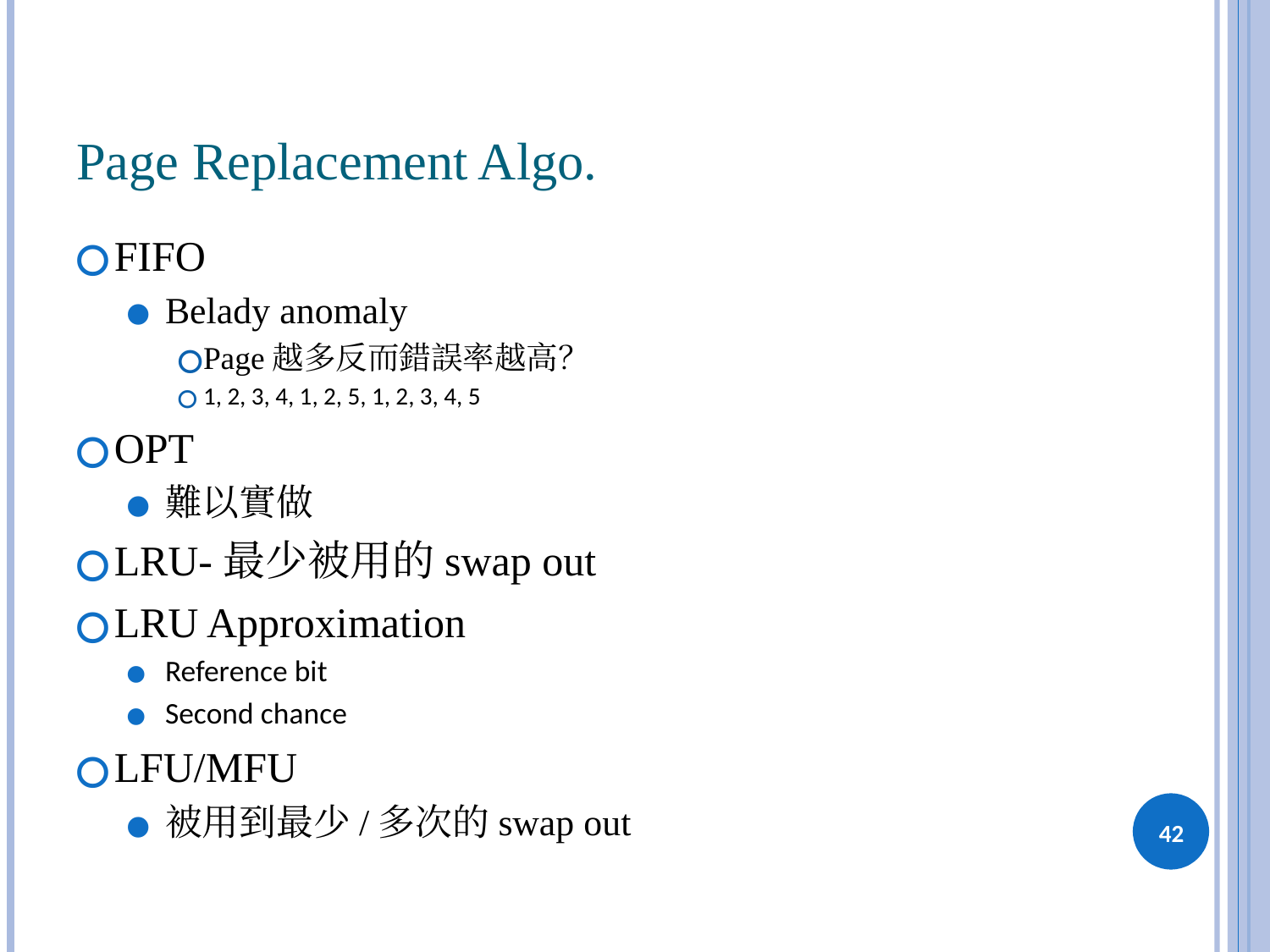

# Page Replacement Algo.
FIFO
Belady anomaly
Page越多反而錯誤率越高？
1, 2, 3, 4, 1, 2, 5, 1, 2, 3, 4, 5
OPT
難以實做
LRU-最少被用的swap out
LRU Approximation
Reference bit
Second chance
LFU/MFU
被用到最少/多次的swap out
42